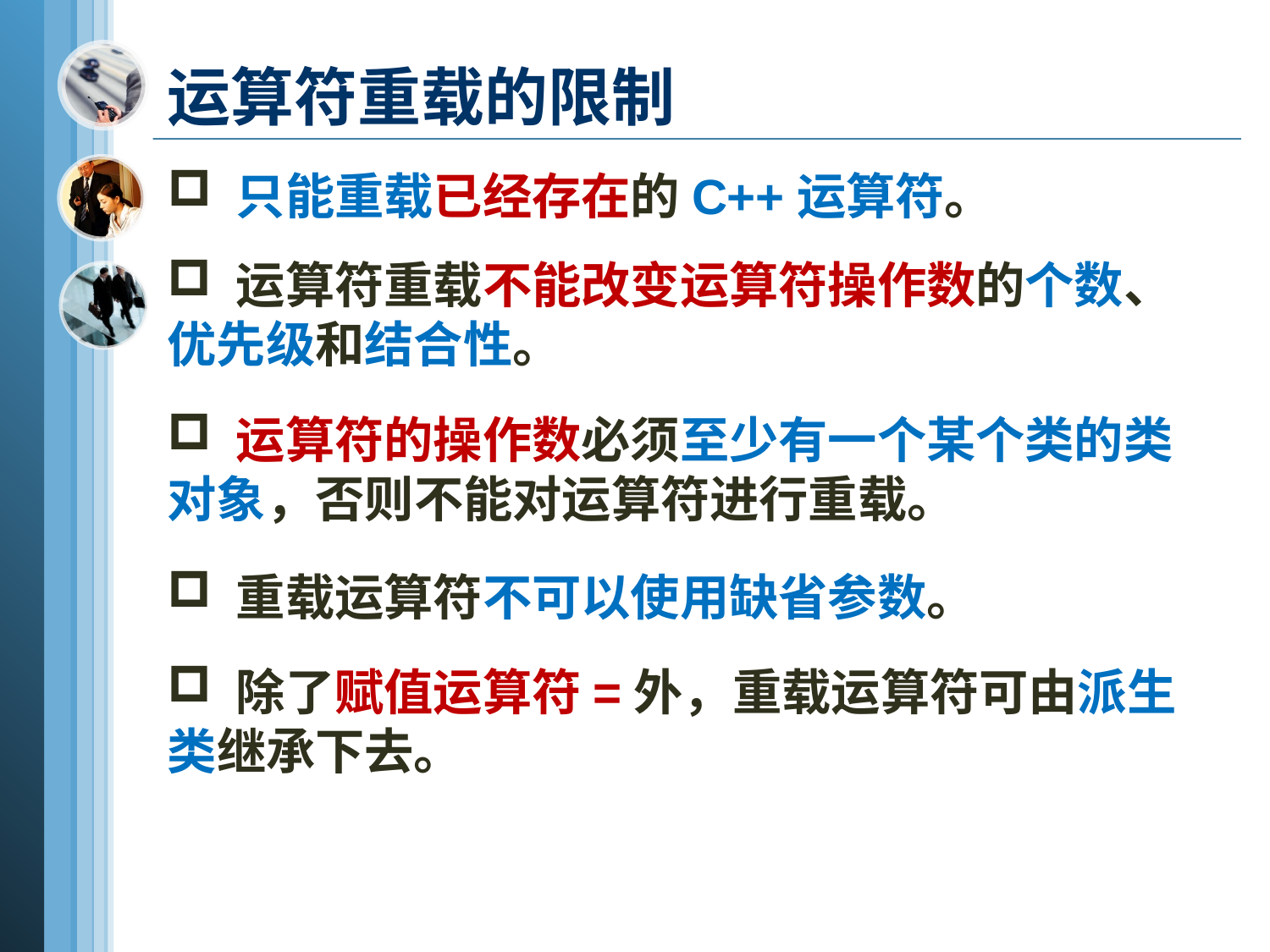

运算符重载的限制
 只能重载已经存在的C++运算符。
 运算符重载不能改变运算符操作数的个数、优先级和结合性。
 运算符的操作数必须至少有一个某个类的类对象，否则不能对运算符进行重载。
 重载运算符不可以使用缺省参数。
 除了赋值运算符=外，重载运算符可由派生类继承下去。